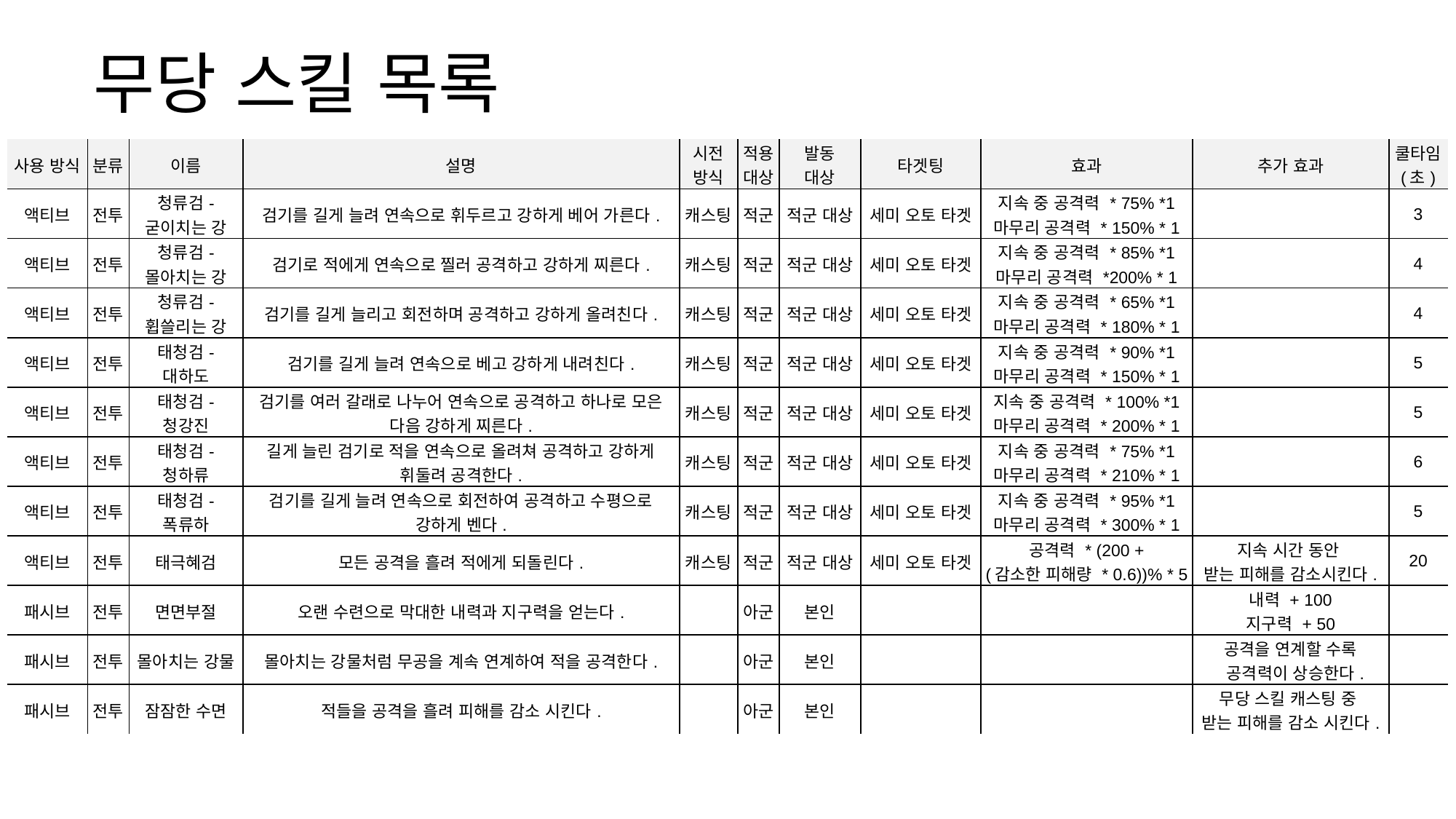

무당 스킬 목록
| 사용 방식 | 분류 | 이름 | 설명 | 시전 방식 | 적용 대상 | 발동 대상 | 타겟팅 | 효과 | 추가 효과 | 쿨타임 (초) |
| --- | --- | --- | --- | --- | --- | --- | --- | --- | --- | --- |
| 액티브 | 전투 | 청류검- 굳이치는 강 | 검기를 길게 늘려 연속으로 휘두르고 강하게 베어 가른다. | 캐스팅 | 적군 | 적군 대상 | 세미 오토 타겟 | 지속 중 공격력 \* 75% \*1 마무리 공격력 \* 150% \* 1 |  | 3 |
| 액티브 | 전투 | 청류검- 몰아치는 강 | 검기로 적에게 연속으로 찔러 공격하고 강하게 찌른다. | 캐스팅 | 적군 | 적군 대상 | 세미 오토 타겟 | 지속 중 공격력 \* 85% \*1 마무리 공격력 \*200% \* 1 |  | 4 |
| 액티브 | 전투 | 청류검- 휩쓸리는 강 | 검기를 길게 늘리고 회전하며 공격하고 강하게 올려친다. | 캐스팅 | 적군 | 적군 대상 | 세미 오토 타겟 | 지속 중 공격력 \* 65% \*1 마무리 공격력 \* 180% \* 1 |  | 4 |
| 액티브 | 전투 | 태청검- 대하도 | 검기를 길게 늘려 연속으로 베고 강하게 내려친다. | 캐스팅 | 적군 | 적군 대상 | 세미 오토 타겟 | 지속 중 공격력 \* 90% \*1 마무리 공격력 \* 150% \* 1 |  | 5 |
| 액티브 | 전투 | 태청검- 청강진 | 검기를 여러 갈래로 나누어 연속으로 공격하고 하나로 모은 다음 강하게 찌른다. | 캐스팅 | 적군 | 적군 대상 | 세미 오토 타겟 | 지속 중 공격력 \* 100% \*1 마무리 공격력 \* 200% \* 1 |  | 5 |
| 액티브 | 전투 | 태청검- 청하류 | 길게 늘린 검기로 적을 연속으로 올려쳐 공격하고 강하게 휘둘려 공격한다. | 캐스팅 | 적군 | 적군 대상 | 세미 오토 타겟 | 지속 중 공격력 \* 75% \*1 마무리 공격력 \* 210% \* 1 |  | 6 |
| 액티브 | 전투 | 태청검- 폭류하 | 검기를 길게 늘려 연속으로 회전하여 공격하고 수평으로 강하게 벤다. | 캐스팅 | 적군 | 적군 대상 | 세미 오토 타겟 | 지속 중 공격력 \* 95% \*1 마무리 공격력 \* 300% \* 1 |  | 5 |
| 액티브 | 전투 | 태극혜검 | 모든 공격을 흘려 적에게 되돌린다. | 캐스팅 | 적군 | 적군 대상 | 세미 오토 타겟 | 공격력 \* (200 + (감소한 피해량 \* 0.6))% \* 5 | 지속 시간 동안 받는 피해를 감소시킨다. | 20 |
| 패시브 | 전투 | 면면부절 | 오랜 수련으로 막대한 내력과 지구력을 얻는다. |  | 아군 | 본인 |  |  | 내력 + 100 지구력 + 50 |  |
| 패시브 | 전투 | 몰아치는 강물 | 몰아치는 강물처럼 무공을 계속 연계하여 적을 공격한다. |  | 아군 | 본인 |  |  | 공격을 연계할 수록 공격력이 상승한다. |  |
| 패시브 | 전투 | 잠잠한 수면 | 적들을 공격을 흘려 피해를 감소 시킨다. |  | 아군 | 본인 |  |  | 무당 스킬 캐스팅 중 받는 피해를 감소 시킨다. |  |